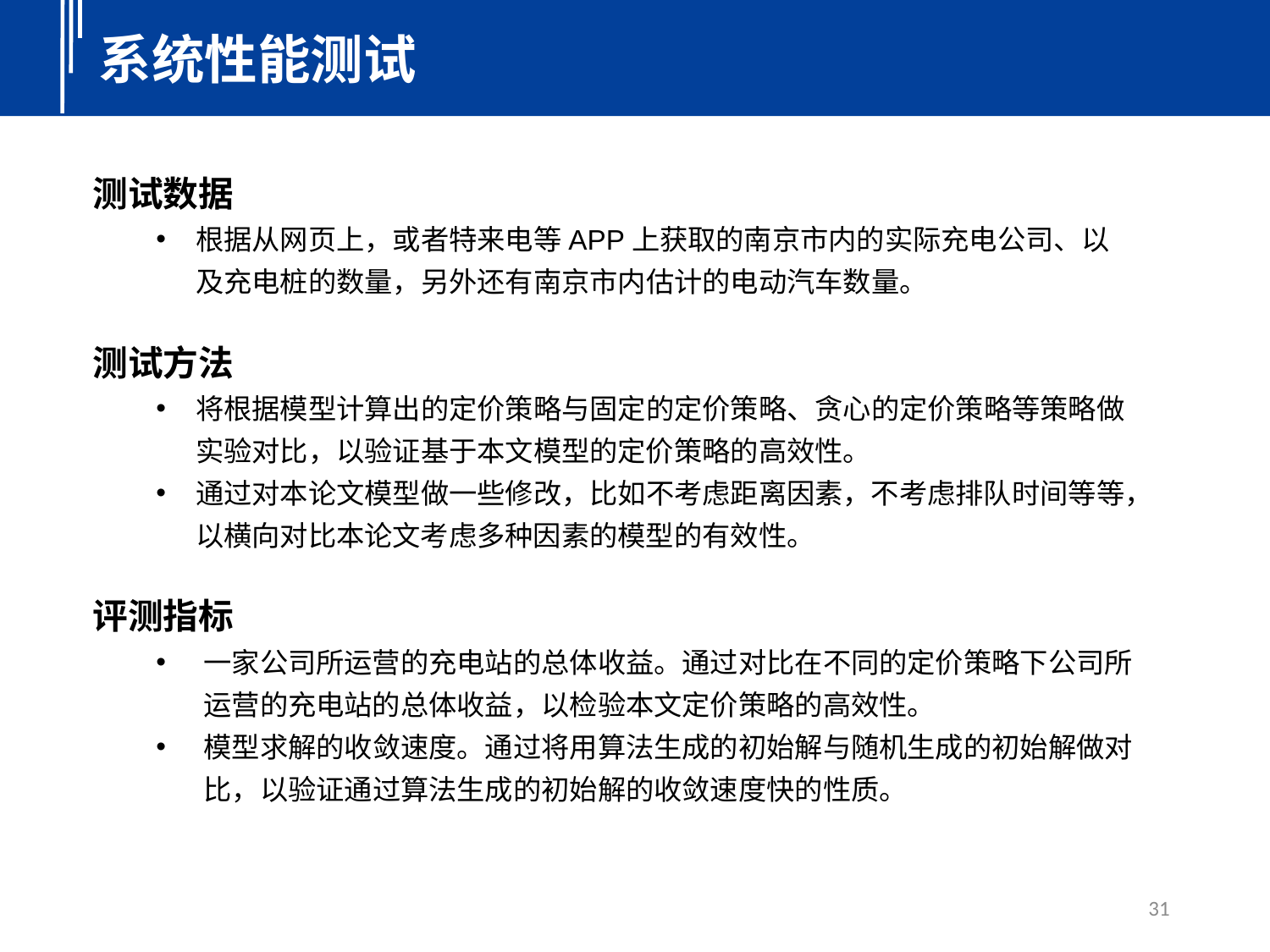

系统性能测试
测试数据
根据从网页上，或者特来电等APP上获取的南京市内的实际充电公司、以及充电桩的数量，另外还有南京市内估计的电动汽车数量。
测试方法
将根据模型计算出的定价策略与固定的定价策略、贪心的定价策略等策略做实验对比，以验证基于本文模型的定价策略的高效性。
通过对本论文模型做一些修改，比如不考虑距离因素，不考虑排队时间等等，以横向对比本论文考虑多种因素的模型的有效性。
评测指标
一家公司所运营的充电站的总体收益。通过对比在不同的定价策略下公司所运营的充电站的总体收益，以检验本文定价策略的高效性。
模型求解的收敛速度。通过将用算法生成的初始解与随机生成的初始解做对比，以验证通过算法生成的初始解的收敛速度快的性质。
31